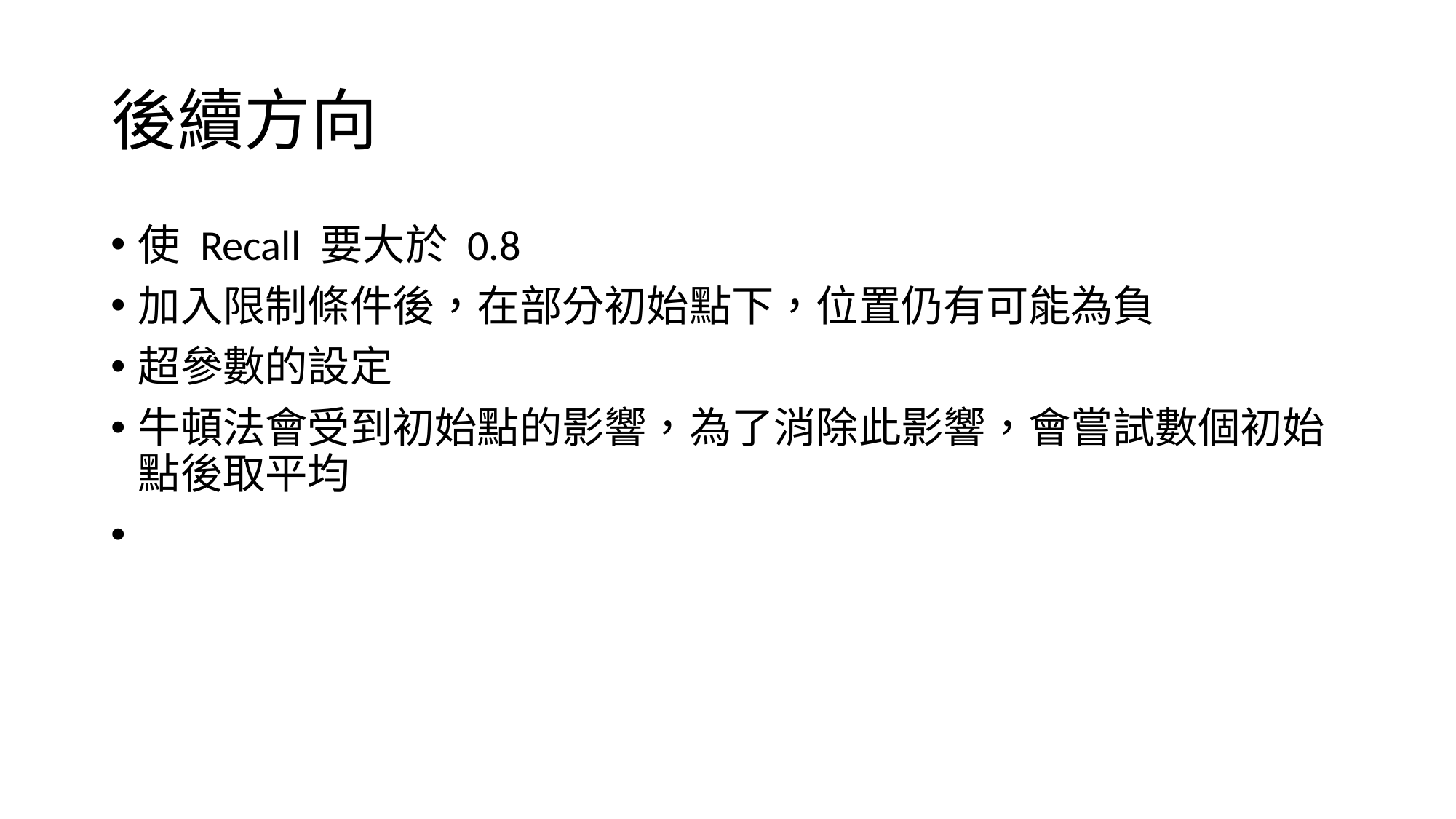

# 後續方向
使 Recall 要大於 0.8
加入限制條件後，在部分初始點下，位置仍有可能為負
超參數的設定
牛頓法會受到初始點的影響，為了消除此影響，會嘗試數個初始點後取平均